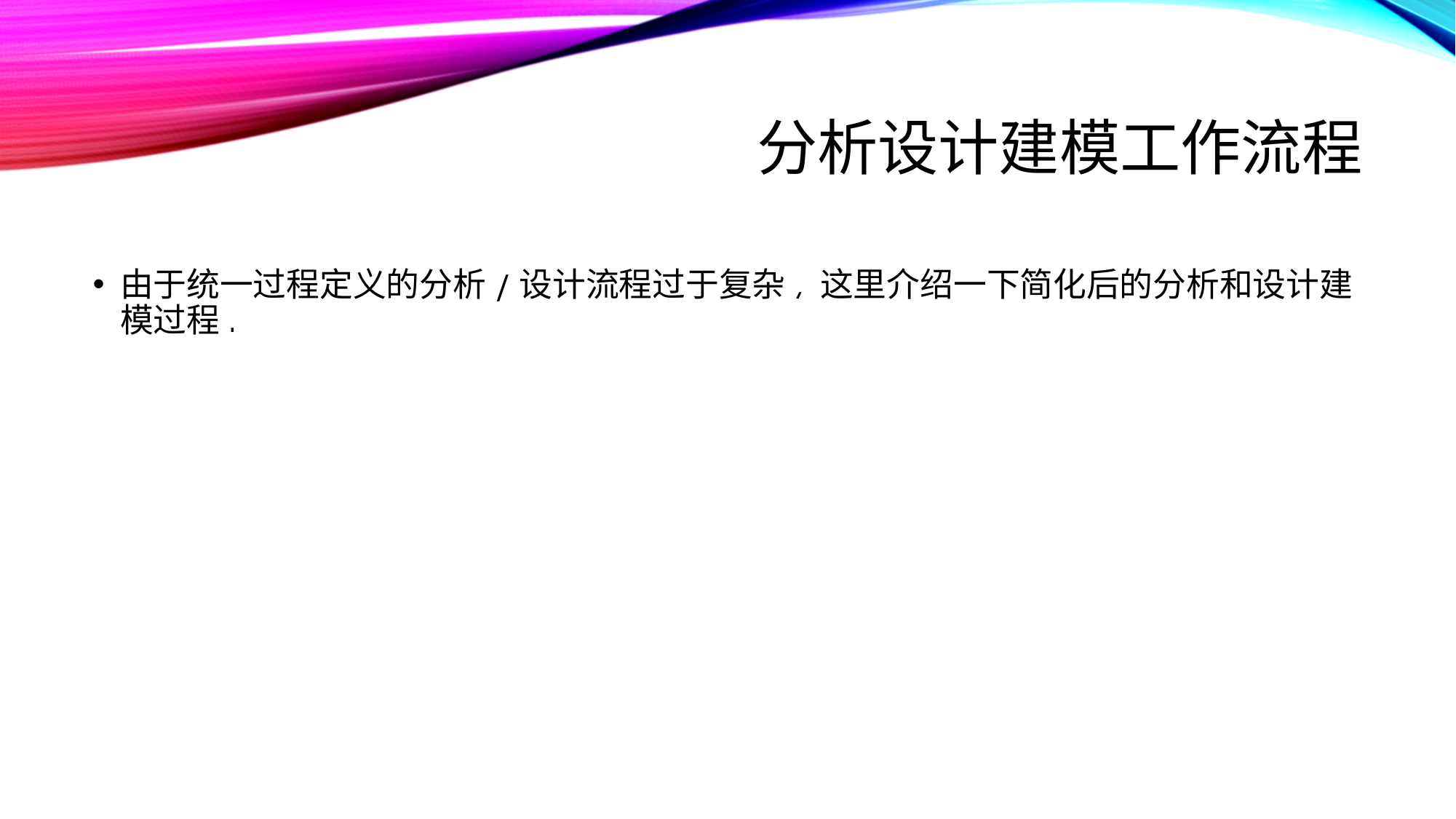

# 分析设计建模工作流程
由于统一过程定义的分析/设计流程过于复杂, 这里介绍一下简化后的分析和设计建模过程.